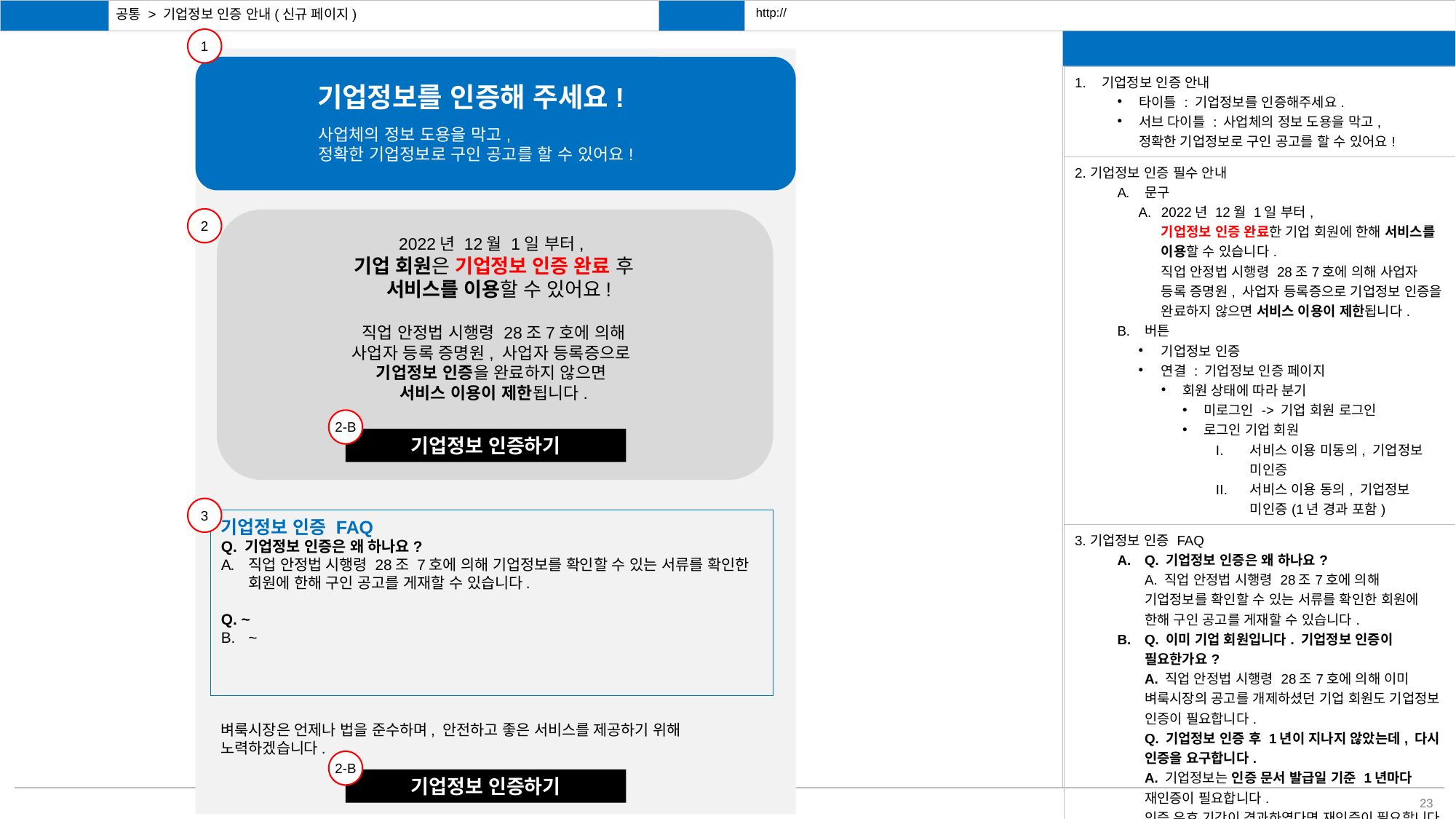

http://
공통 > 기업정보 인증 안내(신규 페이지)
1

| 기업정보 인증 안내 타이틀 : 기업정보를 인증해주세요. 서브 다이틀 : 사업체의 정보 도용을 막고, 정확한 기업정보로 구인 공고를 할 수 있어요! |
| --- |
| 기업정보 인증 필수 안내 문구 2022년 12월 1일 부터, 기업정보 인증 완료한 기업 회원에 한해 서비스를 이용할 수 있습니다. 직업 안정법 시행령 28조7호에 의해 사업자 등록 증명원, 사업자 등록증으로 기업정보 인증을 완료하지 않으면 서비스 이용이 제한됩니다. 버튼 기업정보 인증 연결 : 기업정보 인증 페이지 회원 상태에 따라 분기 미로그인 -> 기업 회원 로그인 로그인 기업 회원 서비스 이용 미동의, 기업정보 미인증 서비스 이용 동의, 기업정보 미인증(1년 경과 포함) |
| 기업정보 인증 FAQ Q. 기업정보 인증은 왜 하나요? A. 직업 안정법 시행령 28조7호에 의해 기업정보를 확인할 수 있는 서류를 확인한 회원에 한해 구인 공고를 게재할 수 있습니다. Q. 이미 기업 회원입니다. 기업정보 인증이 필요한가요? A. 직업 안정법 시행령 28조7호에 의해 이미 벼룩시장의 공고를 개제하셨던 기업 회원도 기업정보 인증이 필요합니다. Q. 기업정보 인증 후 1년이 지나지 않았는데, 다시 인증을 요구합니다. A. 기업정보는 인증 문서 발급일 기준 1년마다 재인증이 필요합니다. 인증 유효 기간이 경과하였다면 재인증이 필요합니다. Q. 인증을 받을 수 있는 서류는 무엇인가요? A. 사업자 등록 인증원(90일 이내에 발급), 사업자 등록증(90일 이내에 발급)한 서류로 인증이 가능합니다. 기타 서류로 인증을 원하실 경우 기업정보 인증 문의하기(링크 P. 14)를 눌러 문의를 남겨주세요. |
|  |
기업정보를 인증해 주세요!
사업체의 정보 도용을 막고,
정확한 기업정보로 구인 공고를 할 수 있어요!
2

2022년 12월 1일 부터,
기업 회원은 기업정보 인증 완료 후
 서비스를 이용할 수 있어요!

직업 안정법 시행령 28조7호에 의해
사업자 등록 증명원, 사업자 등록증으로
기업정보 인증을 완료하지 않으면
서비스 이용이 제한됩니다.
2-B
기업정보 인증하기
3
기업정보 인증 FAQ
Q. 기업정보 인증은 왜 하나요?
직업 안정법 시행령 28조 7호에 의해 기업정보를 확인할 수 있는 서류를 확인한 회원에 한해 구인 공고를 게재할 수 있습니다.

Q. ~
~

벼룩시장은 언제나 법을 준수하며, 안전하고 좋은 서비스를 제공하기 위해 노력하겠습니다.
2-B
기업정보 인증하기